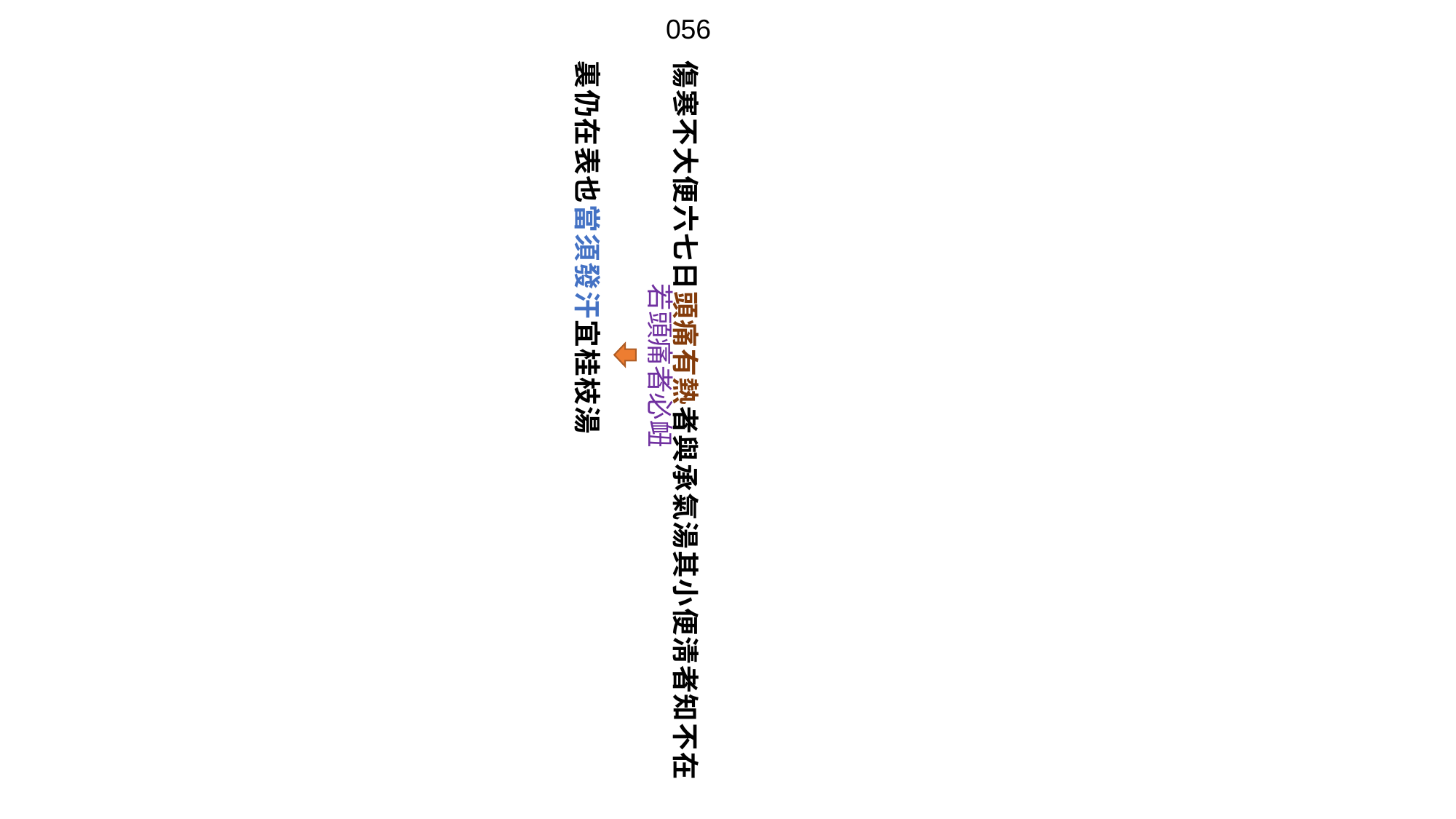

056
傷寒不大便六七日頭痛有熱者與承氣湯其小便淸者知不在裏仍在表也當須發汗宜桂枝湯
若頭痛者必衄